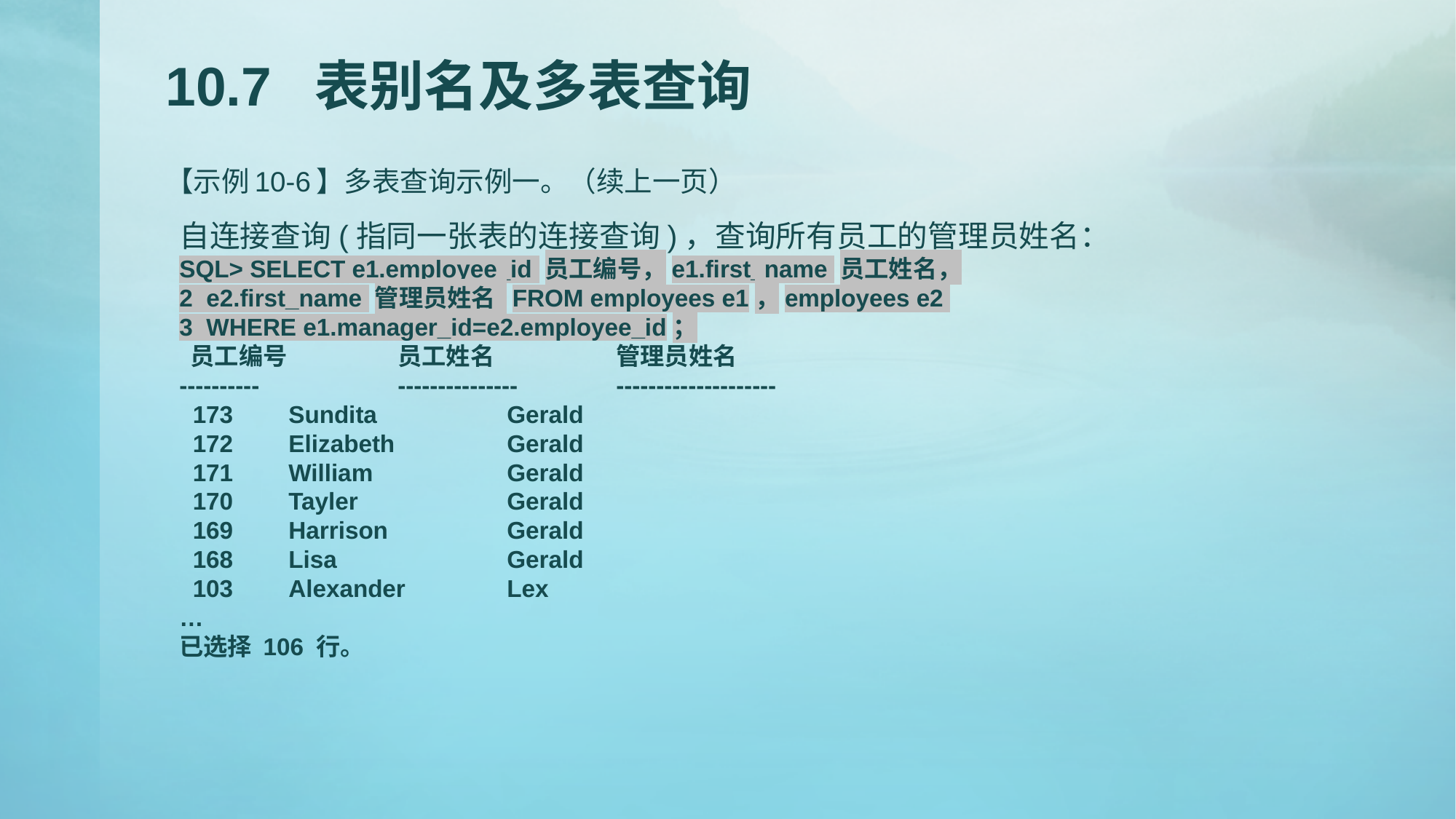

# 10.7  表别名及多表查询
【示例10-6】多表查询示例一。（续上一页）
自连接查询(指同一张表的连接查询)，查询所有员工的管理员姓名：
SQL> SELECT e1.employee_id 员工编号，e1.first_name 员工姓名，
2  e2.first_name 管理员姓名  FROM employees e1，employees e2
3  WHERE e1.manager_id=e2.employee_id；
 员工编号    	员工姓名		管理员姓名
---------- 		--------------- 	--------------------
  173        	Sundita		Gerald
  172        	Elizabeth		Gerald
  171        	William		Gerald
  170        	Tayler		Gerald
  169        	Harrison		Gerald
  168        	Lisa		Gerald
  103        	Alexander	Lex
…
已选择 106 行。